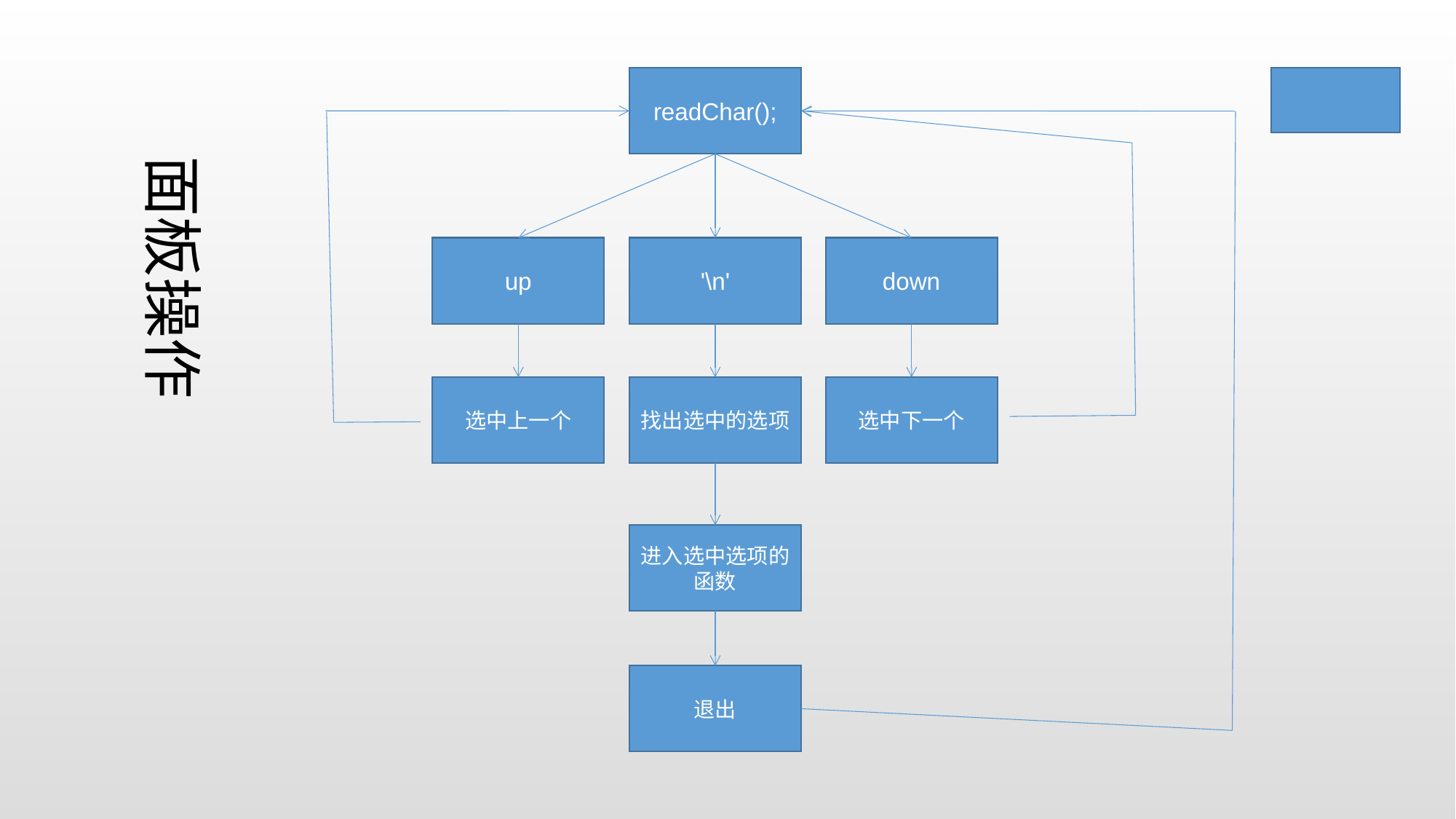

readChar();

面板操作
up
'\n'
down
选中上一个
找出选中的选项
选中下一个
进入选中选项的函数
退出